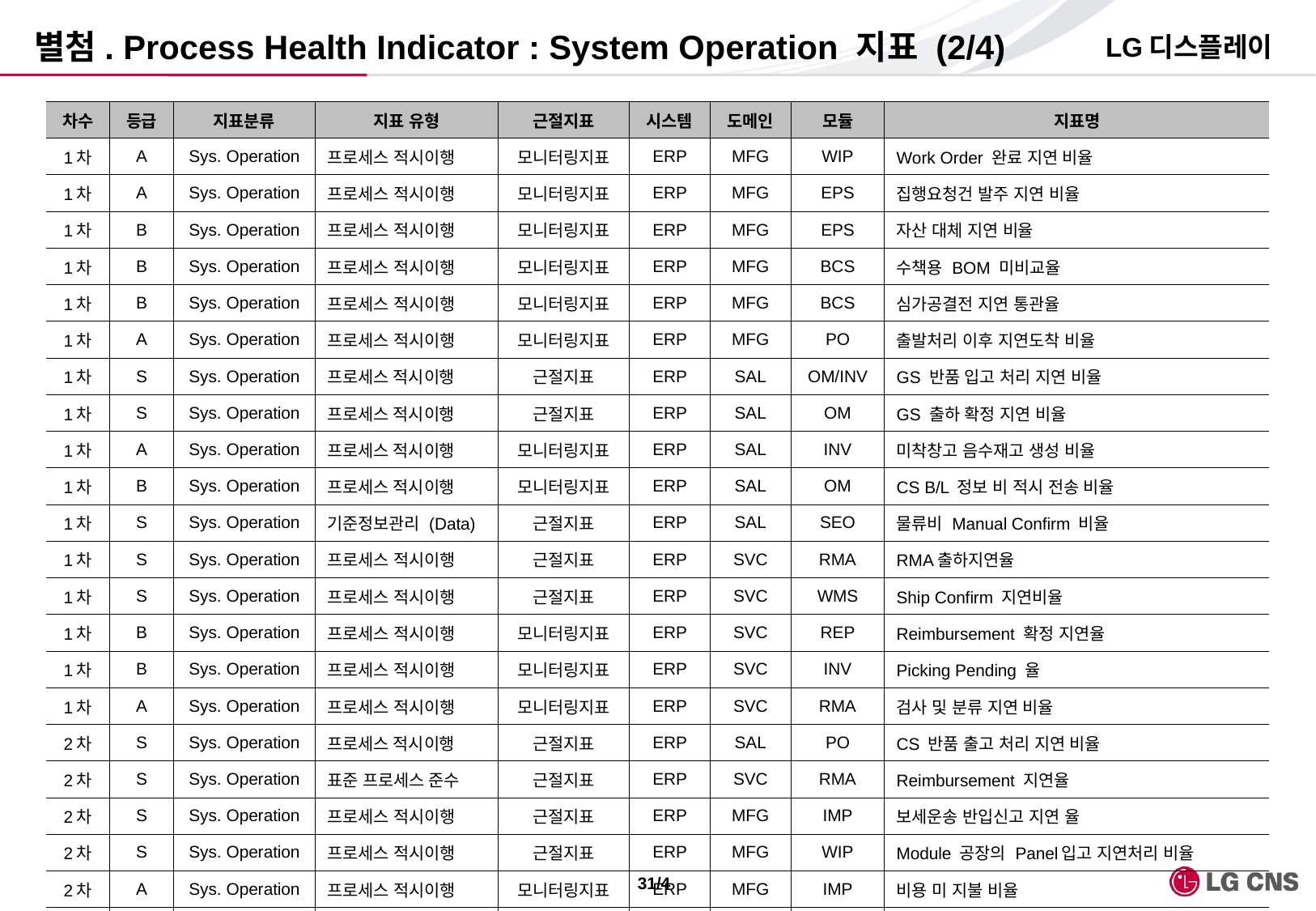

# 별첨. Process Health Indicator : System Operation 지표 (2/4)
LG디스플레이
| 차수 | 등급 | 지표분류 | 지표 유형 | 근절지표 | 시스템 | 도메인 | 모듈 | 지표명 |
| --- | --- | --- | --- | --- | --- | --- | --- | --- |
| 1차 | A | Sys. Operation | 프로세스 적시이행 | 모니터링지표 | ERP | MFG | WIP | Work Order 완료 지연 비율 |
| 1차 | A | Sys. Operation | 프로세스 적시이행 | 모니터링지표 | ERP | MFG | EPS | 집행요청건 발주 지연 비율 |
| 1차 | B | Sys. Operation | 프로세스 적시이행 | 모니터링지표 | ERP | MFG | EPS | 자산 대체 지연 비율 |
| 1차 | B | Sys. Operation | 프로세스 적시이행 | 모니터링지표 | ERP | MFG | BCS | 수책용 BOM 미비교율 |
| 1차 | B | Sys. Operation | 프로세스 적시이행 | 모니터링지표 | ERP | MFG | BCS | 심가공결전 지연 통관율 |
| 1차 | A | Sys. Operation | 프로세스 적시이행 | 모니터링지표 | ERP | MFG | PO | 출발처리 이후 지연도착 비율 |
| 1차 | S | Sys. Operation | 프로세스 적시이행 | 근절지표 | ERP | SAL | OM/INV | GS 반품 입고 처리 지연 비율 |
| 1차 | S | Sys. Operation | 프로세스 적시이행 | 근절지표 | ERP | SAL | OM | GS 출하 확정 지연 비율 |
| 1차 | A | Sys. Operation | 프로세스 적시이행 | 모니터링지표 | ERP | SAL | INV | 미착창고 음수재고 생성 비율 |
| 1차 | B | Sys. Operation | 프로세스 적시이행 | 모니터링지표 | ERP | SAL | OM | CS B/L 정보 비 적시 전송 비율 |
| 1차 | S | Sys. Operation | 기준정보관리 (Data) | 근절지표 | ERP | SAL | SEO | 물류비 Manual Confirm 비율 |
| 1차 | S | Sys. Operation | 프로세스 적시이행 | 근절지표 | ERP | SVC | RMA | RMA출하지연율 |
| 1차 | S | Sys. Operation | 프로세스 적시이행 | 근절지표 | ERP | SVC | WMS | Ship Confirm 지연비율 |
| 1차 | B | Sys. Operation | 프로세스 적시이행 | 모니터링지표 | ERP | SVC | REP | Reimbursement 확정 지연율 |
| 1차 | B | Sys. Operation | 프로세스 적시이행 | 모니터링지표 | ERP | SVC | INV | Picking Pending 율 |
| 1차 | A | Sys. Operation | 프로세스 적시이행 | 모니터링지표 | ERP | SVC | RMA | 검사 및 분류 지연 비율 |
| 2차 | S | Sys. Operation | 프로세스 적시이행 | 근절지표 | ERP | SAL | PO | CS 반품 출고 처리 지연 비율 |
| 2차 | S | Sys. Operation | 표준 프로세스 준수 | 근절지표 | ERP | SVC | RMA | Reimbursement 지연율 |
| 2차 | S | Sys. Operation | 프로세스 적시이행 | 근절지표 | ERP | MFG | IMP | 보세운송 반입신고 지연 율 |
| 2차 | S | Sys. Operation | 프로세스 적시이행 | 근절지표 | ERP | MFG | WIP | Module 공장의 Panel입고 지연처리 비율 |
| 2차 | A | Sys. Operation | 프로세스 적시이행 | 모니터링지표 | ERP | MFG | IMP | 비용 미 지불 비율 |
| 2차 | B | Sys. Operation | 프로세스 적시이행 | 모니터링지표 | ERP | MFG | IMP | 운임정보 미등록 비율 |